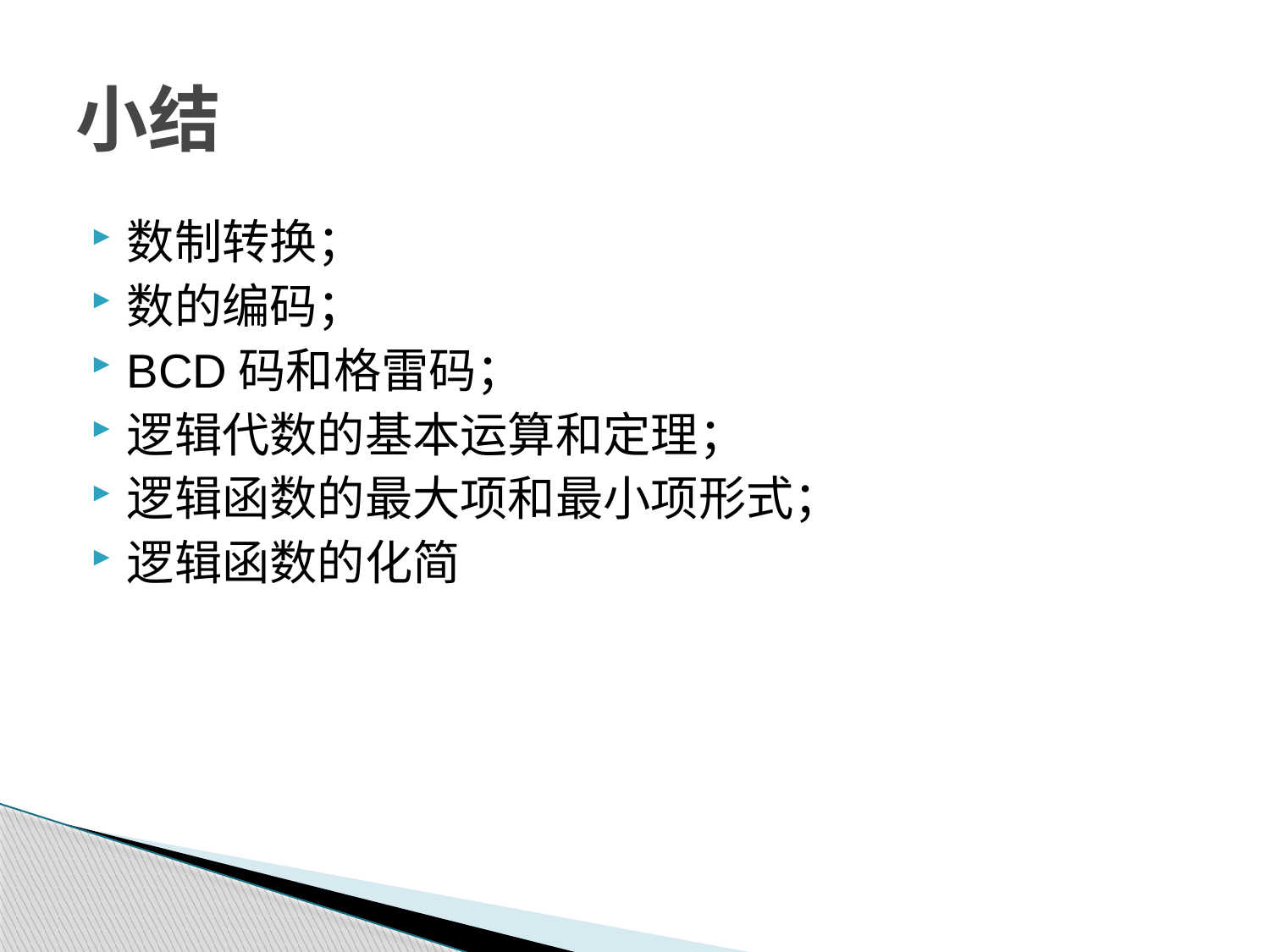

# 小结
数制转换；
数的编码；
BCD码和格雷码；
逻辑代数的基本运算和定理；
逻辑函数的最大项和最小项形式；
逻辑函数的化简